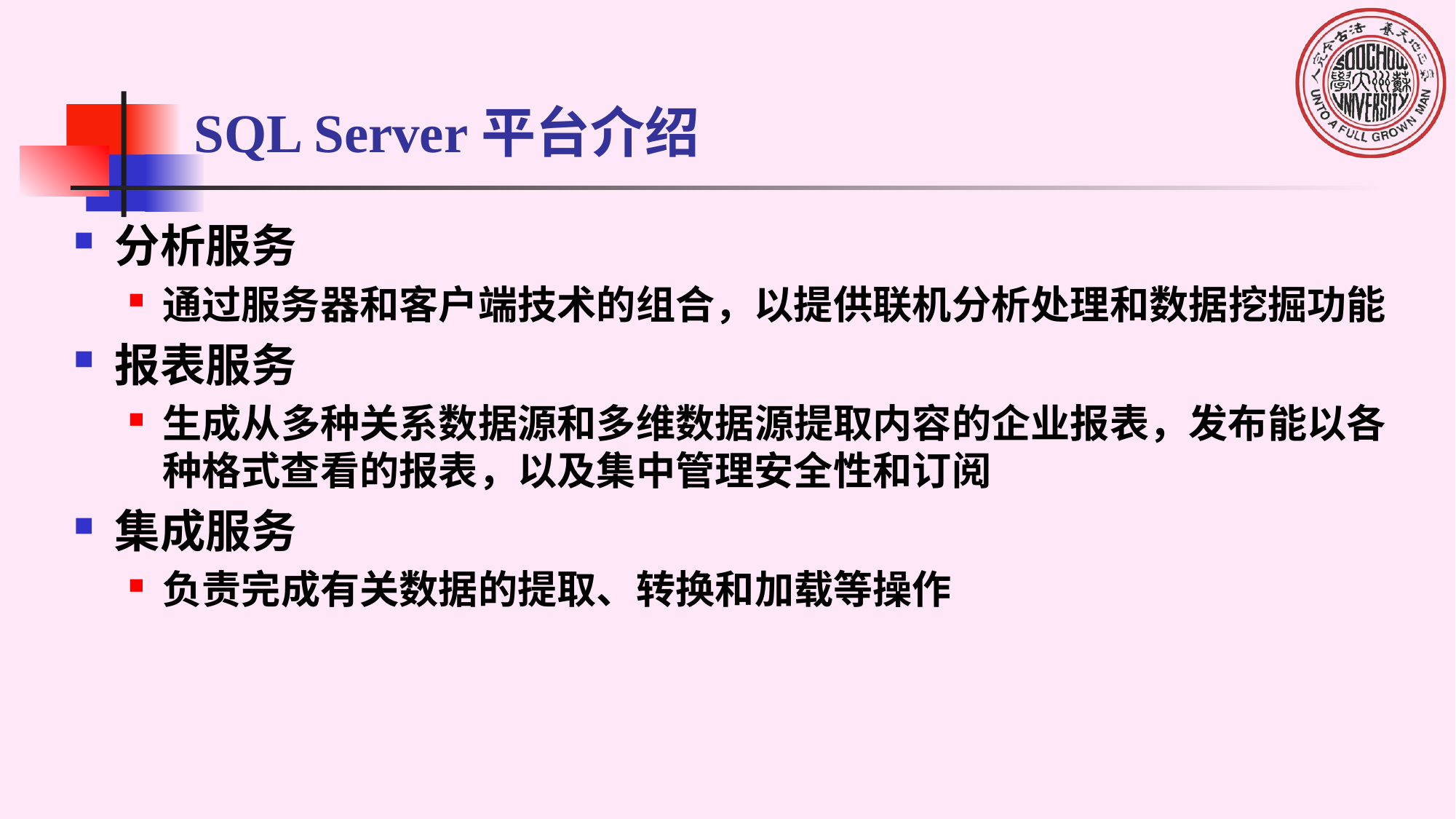

# SQL Server平台介绍
分析服务
通过服务器和客户端技术的组合，以提供联机分析处理和数据挖掘功能
报表服务
生成从多种关系数据源和多维数据源提取内容的企业报表，发布能以各种格式查看的报表，以及集中管理安全性和订阅
集成服务
负责完成有关数据的提取、转换和加载等操作